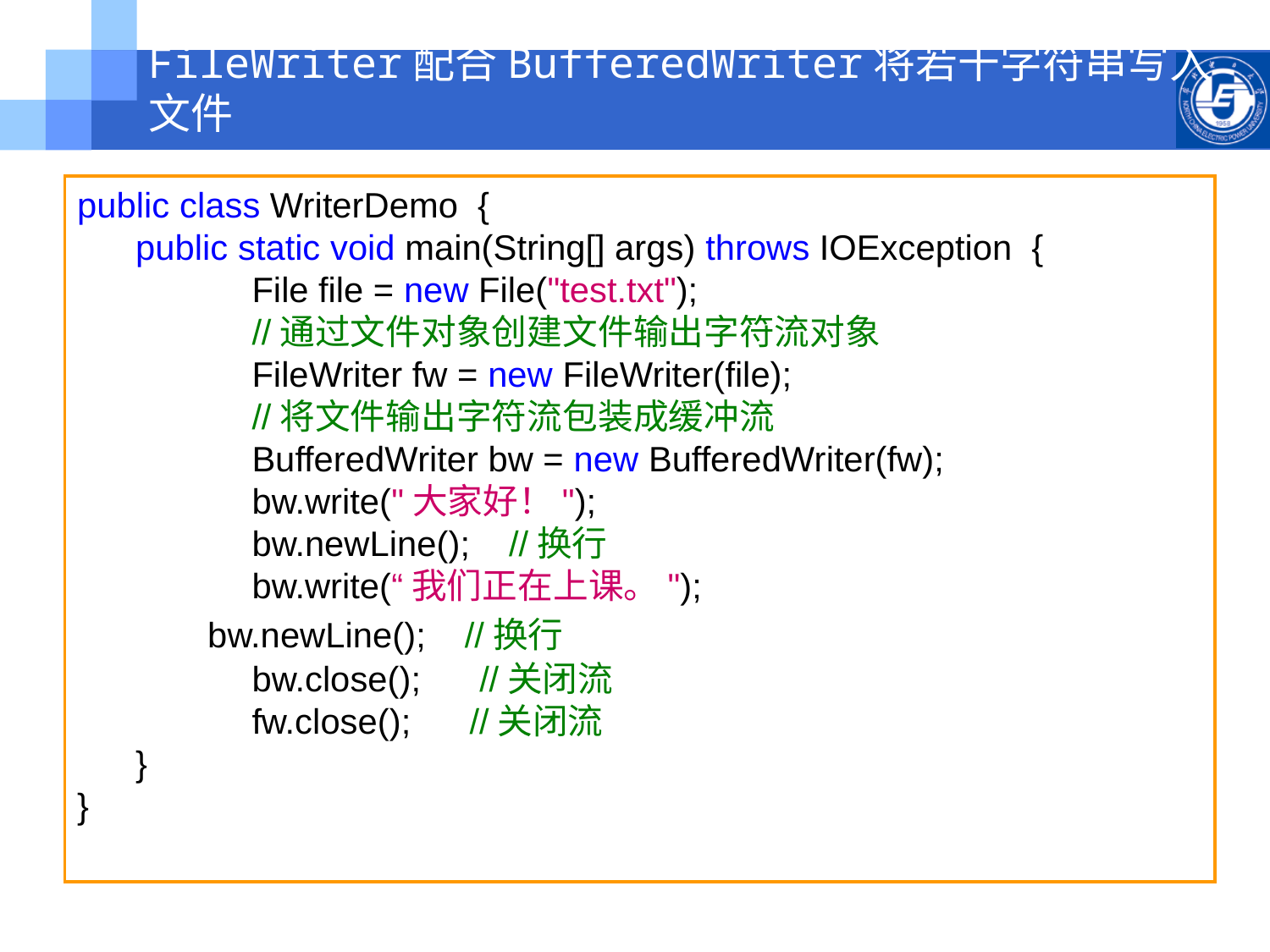

FileWriter配合BufferedWriter将若干字符串写入文件
public class WriterDemo  {
      public static void main(String[] args) throws IOException  {
    		File file = new File("test.txt");
		//通过文件对象创建文件输出字符流对象
		FileWriter fw = new FileWriter(file);
    		//将文件输出字符流包装成缓冲流
		BufferedWriter bw = new BufferedWriter(fw);
    		bw.write("大家好！");
    		bw.newLine();    //换行
    		bw.write(“我们正在上课。");
           bw.newLine();    //换行
    		bw.close();      //关闭流
    		fw.close();      //关闭流
      }
}